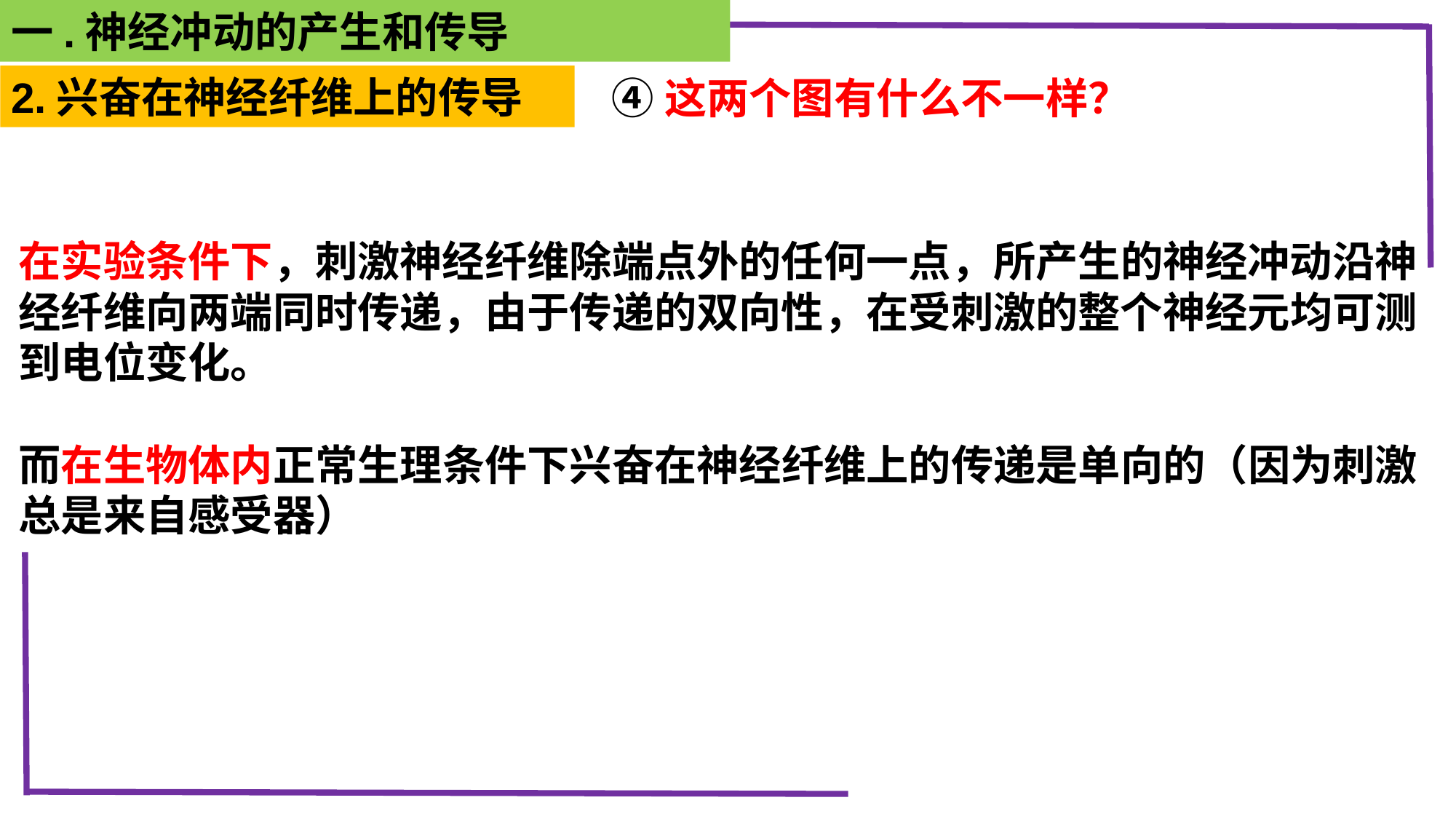

一.神经冲动的产生和传导
新课引入
2.兴奋在神经纤维上的传导
④这两个图有什么不一样？
在实验条件下，刺激神经纤维除端点外的任何一点，所产生的神经冲动沿神经纤维向两端同时传递，由于传递的双向性，在受刺激的整个神经元均可测到电位变化。

而在生物体内正常生理条件下兴奋在神经纤维上的传递是单向的（因为刺激总是来自感受器）